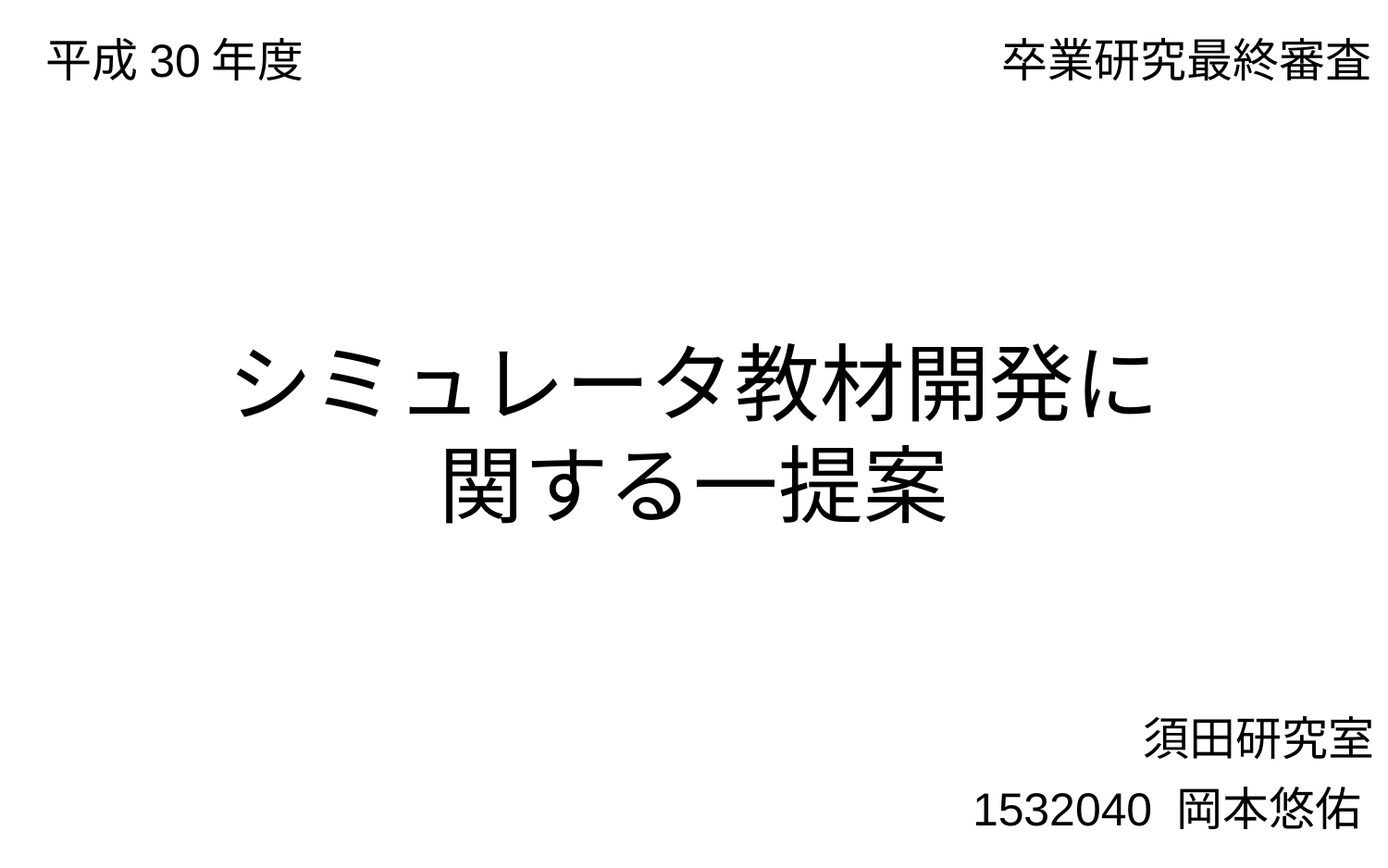

卒業論文本審査
平成30年度
卒業研究最終審査
シミュレータ教材開発に
関する一提案
須田研究室
1532040 岡本悠佑